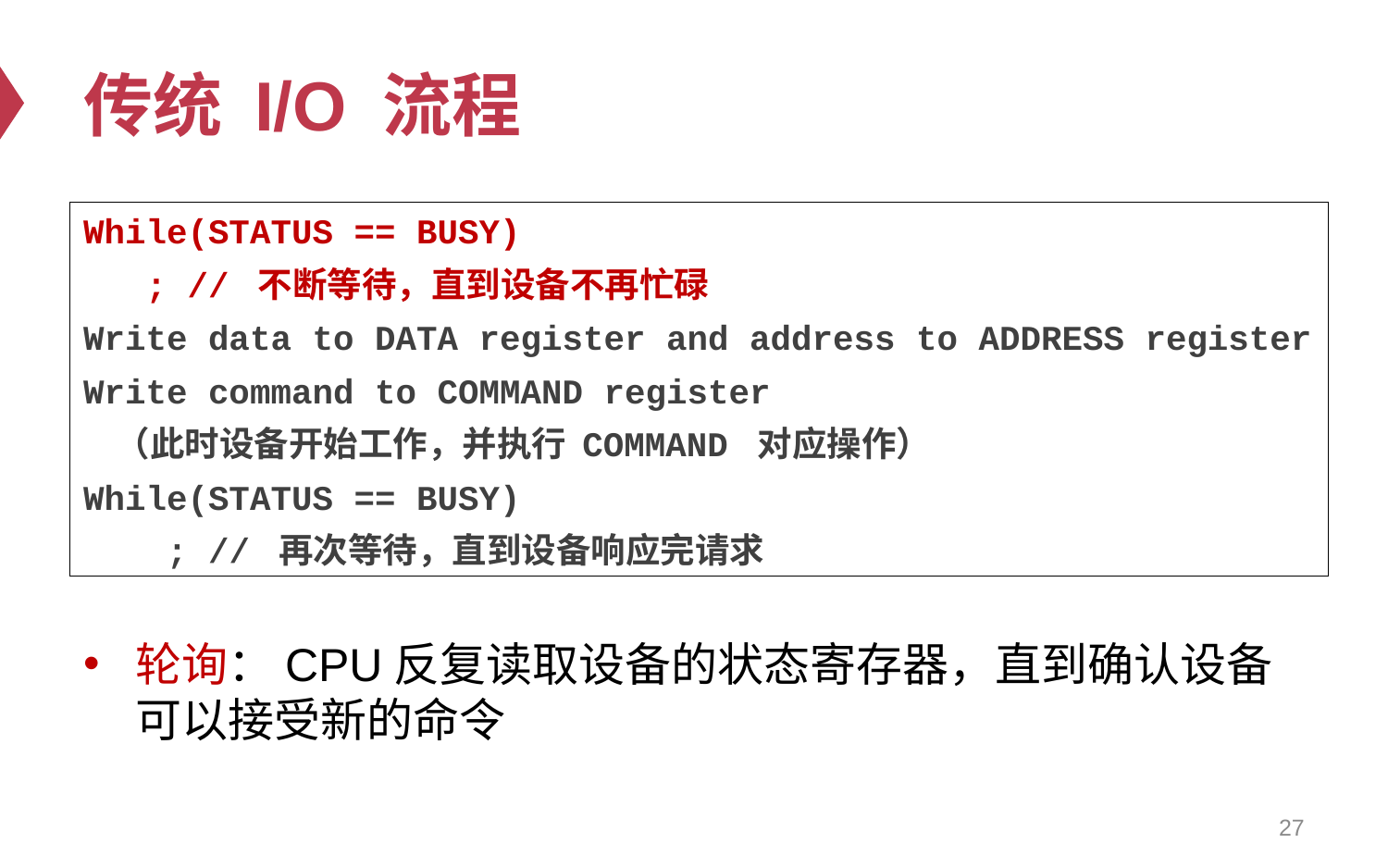

# 传统 I/O 流程
While(STATUS == BUSY)
   ; // 不断等待，直到设备不再忙碌
Write data to DATA register and address to ADDRESS register
Write command to COMMAND register
   （此时设备开始工作，并执行 COMMAND 对应操作）
While(STATUS == BUSY)
    ; // 再次等待，直到设备响应完请求
轮询：CPU反复读取设备的状态寄存器，直到确认设备可以接受新的命令
27